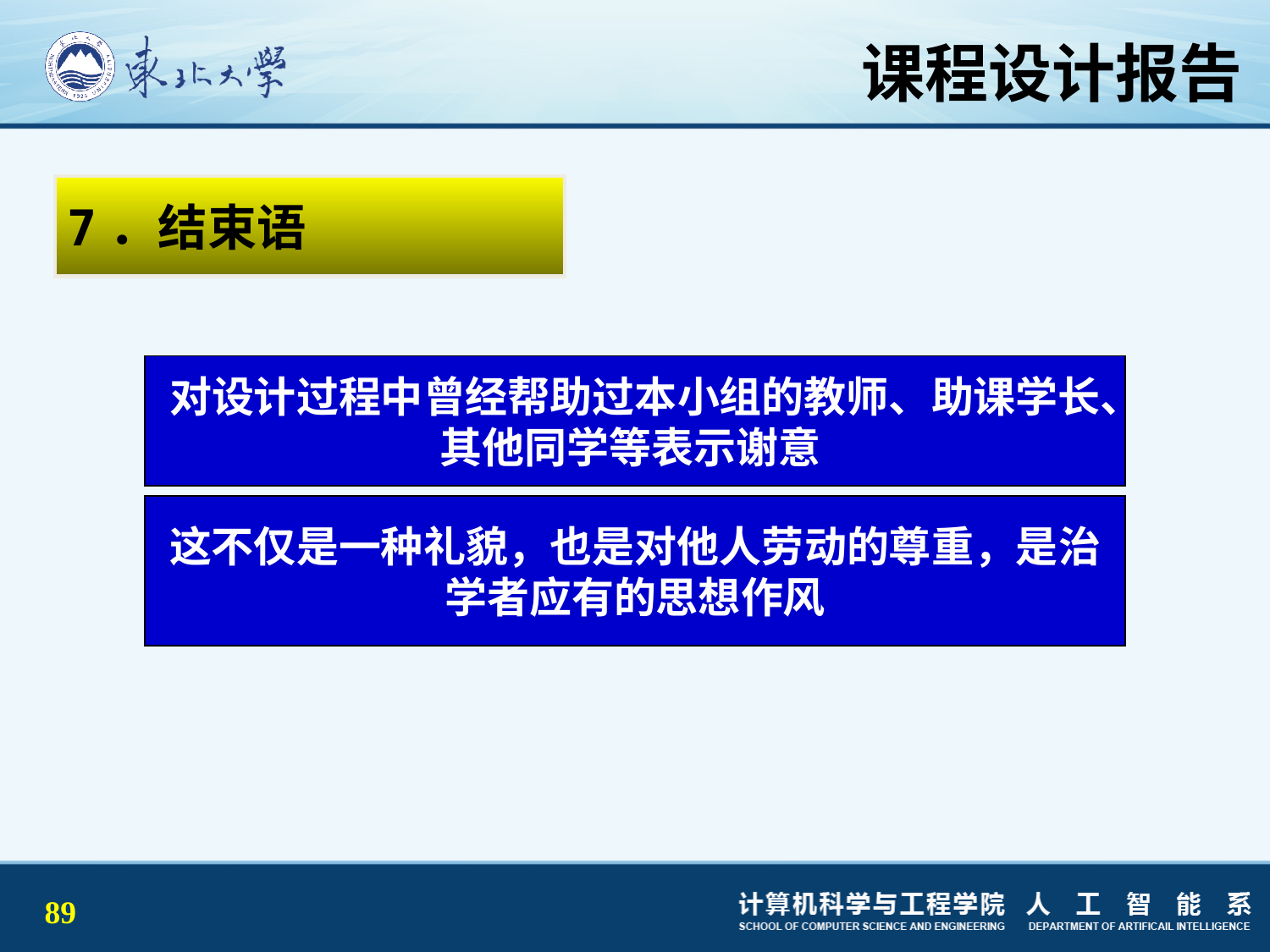

# 课程设计报告
7．结束语
对设计过程中曾经帮助过本小组的教师、助课学长、其他同学等表示谢意
这不仅是一种礼貌，也是对他人劳动的尊重，是治学者应有的思想作风